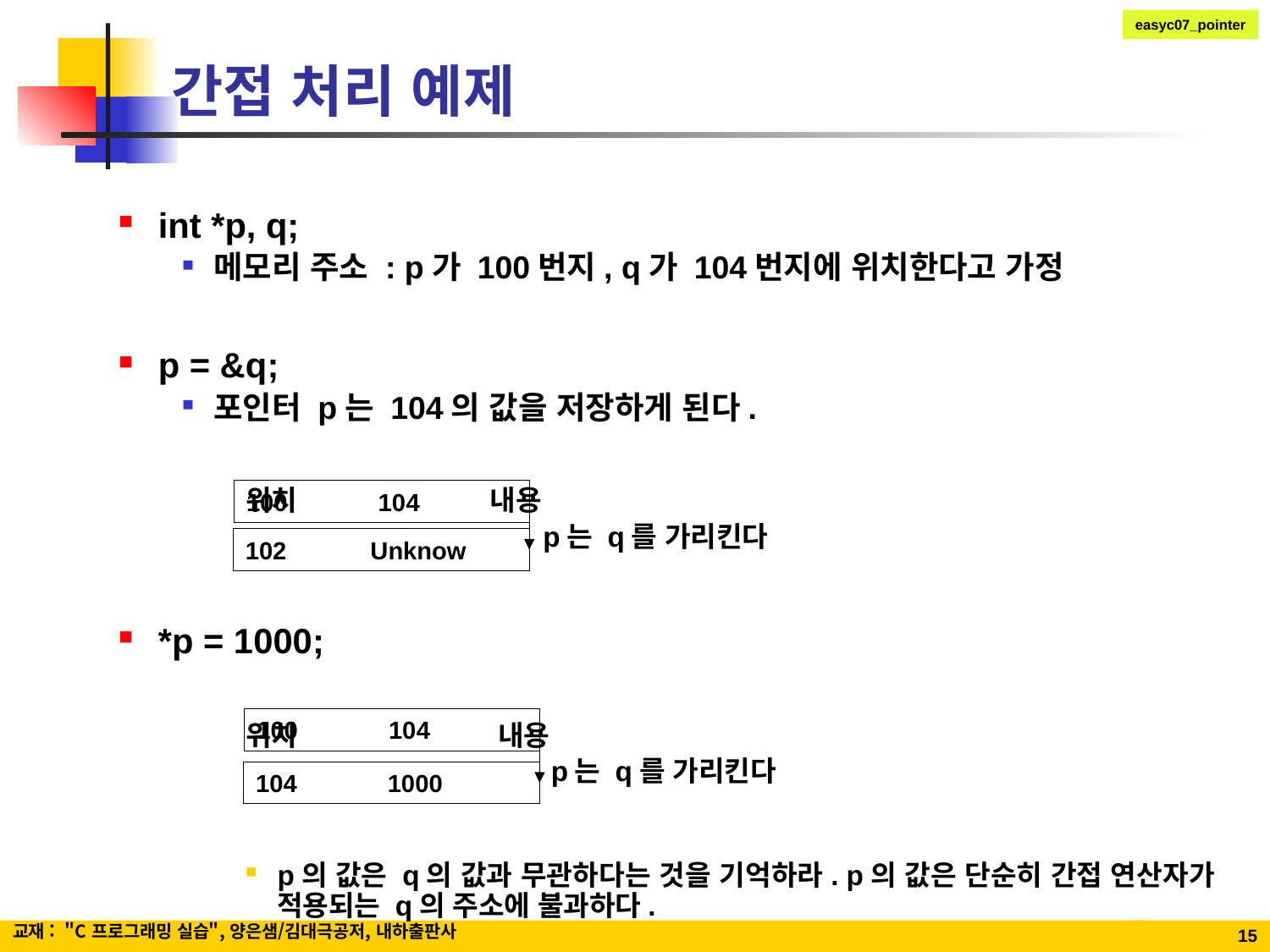

# 간접 처리 예제
int *p, q;
메모리 주소 : p가 100번지, q가 104번지에 위치한다고 가정

p = &q;
포인터 p는 104의 값을 저장하게 된다.

위치	           내용
                                      p는 q를 가리킨다

*p = 1000;

위치	            내용
                                       p는 q를 가리킨다

p의 값은 q의 값과 무관하다는 것을 기억하라. p의 값은 단순히 간접 연산자가 적용되는 q의 주소에 불과하다.
100             104
102            Unknow
100             104
104             1000
교재 :  "C 프로그래밍 실습", 양은샘/김대극공저, 내하출판사
15